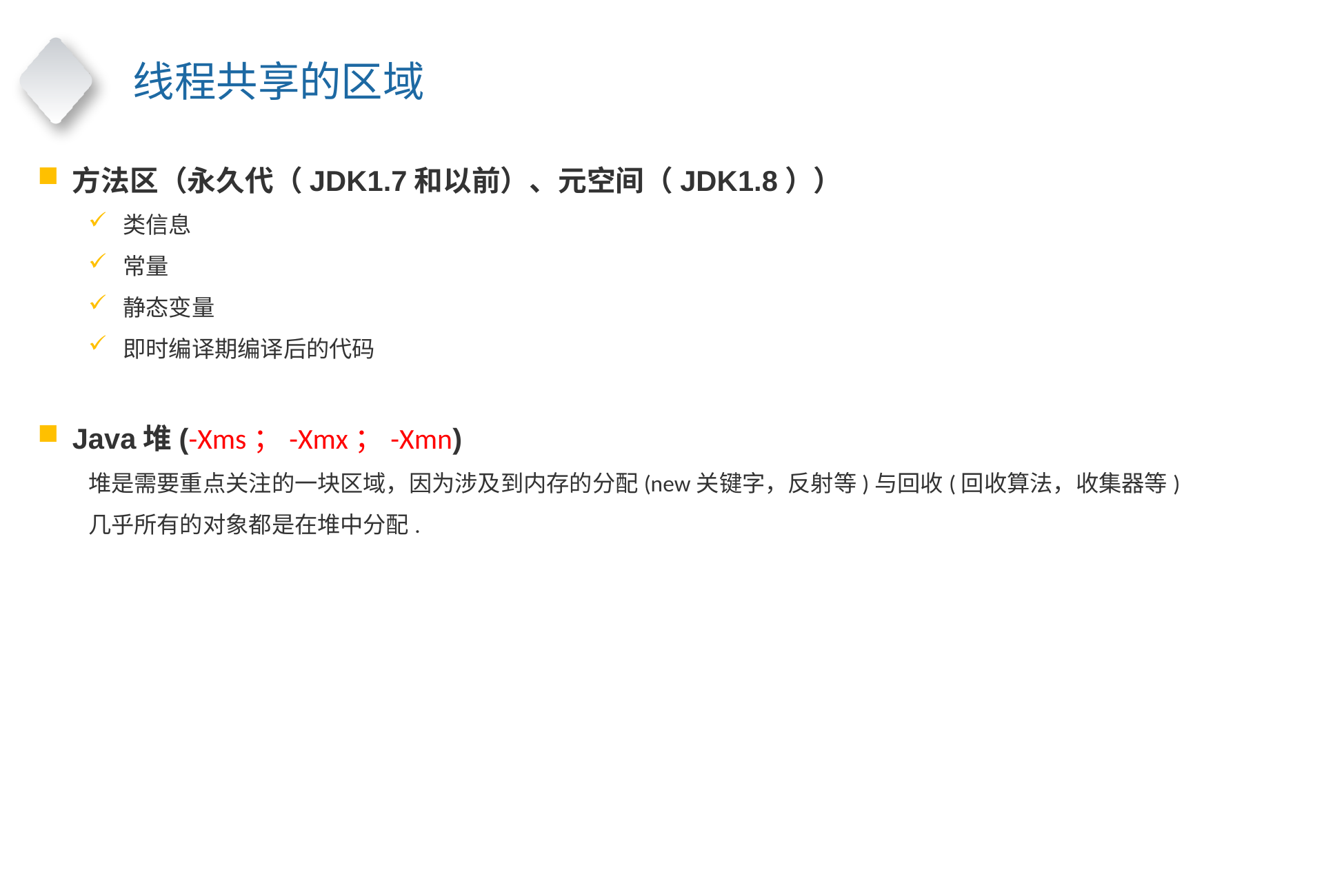

线程共享的区域
方法区（永久代（JDK1.7和以前）、元空间（JDK1.8））
类信息
常量
静态变量
即时编译期编译后的代码

Java堆(-Xms；-Xmx；-Xmn)
堆是需要重点关注的一块区域，因为涉及到内存的分配(new关键字，反射等)与回收(回收算法，收集器等)
几乎所有的对象都是在堆中分配.